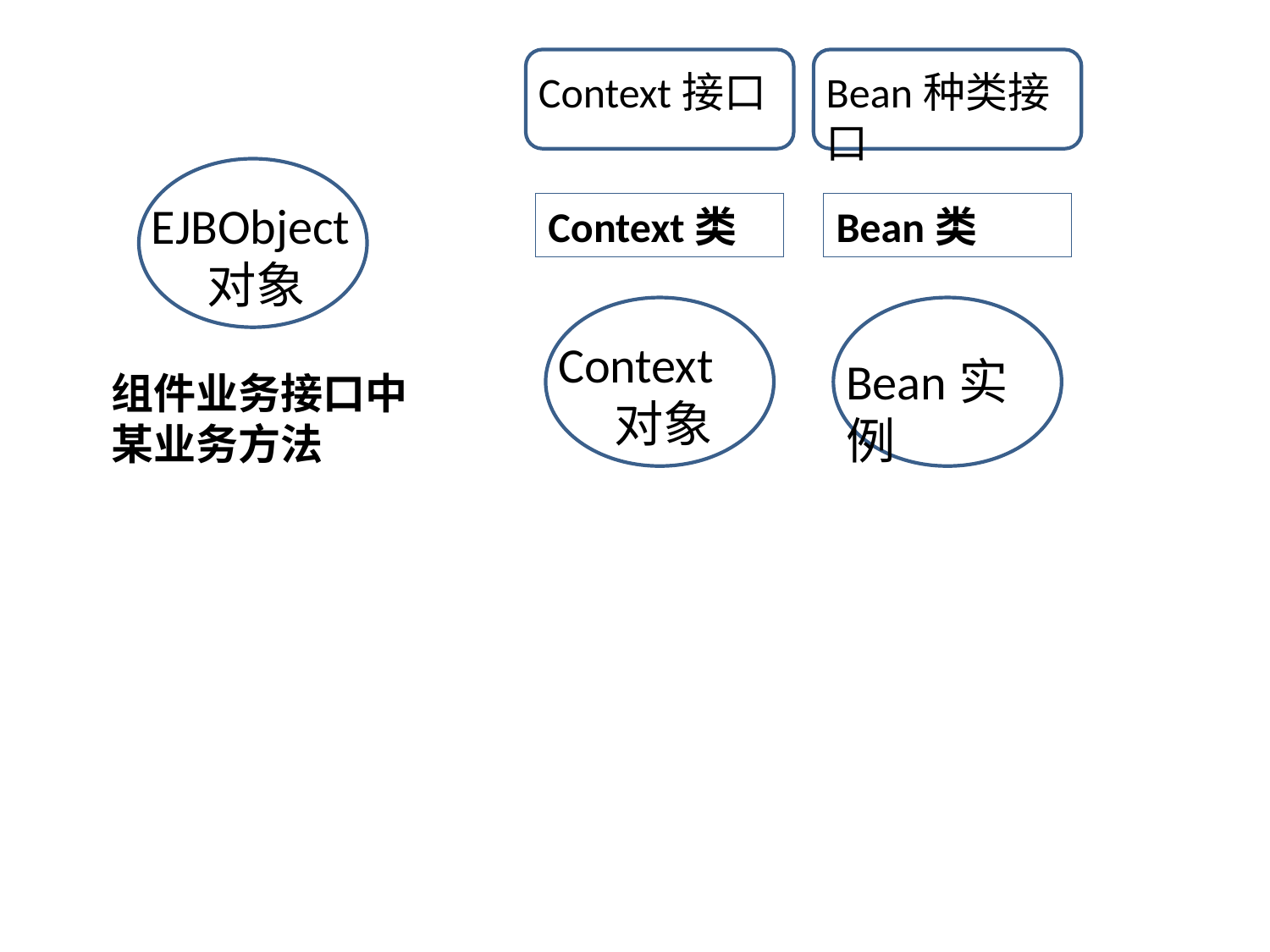

Context接口

Bean种类接口

EJBObject
    对象
Context类
Bean类

Context
    对象

Bean实例
组件业务接口中某业务方法